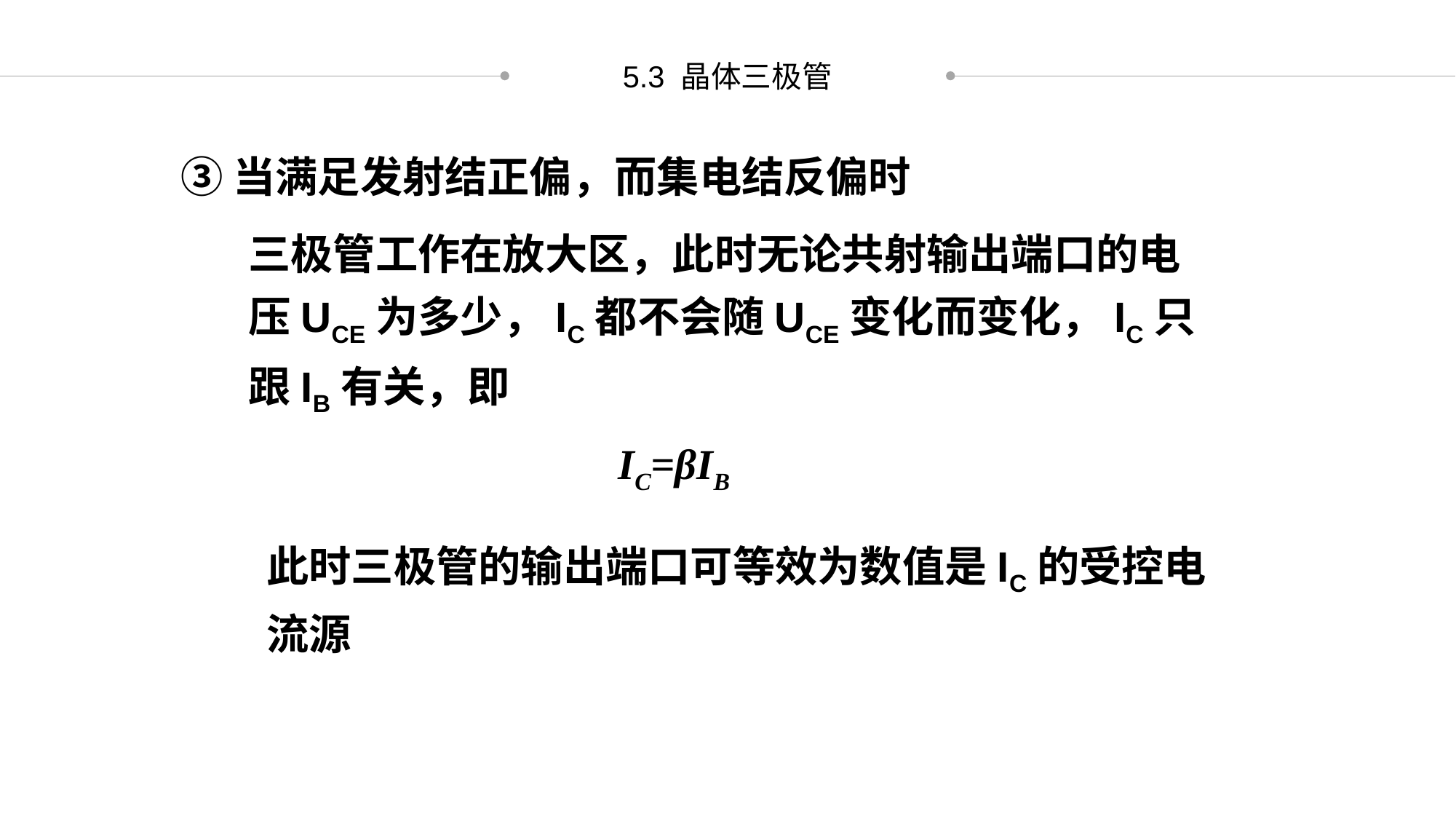

5.3 晶体三极管
③当满足发射结正偏，而集电结反偏时
三极管工作在放大区，此时无论共射输出端口的电压UCE为多少，IC都不会随UCE变化而变化，IC只跟IB有关，即
IC=βIB
此时三极管的输出端口可等效为数值是IC的受控电流源